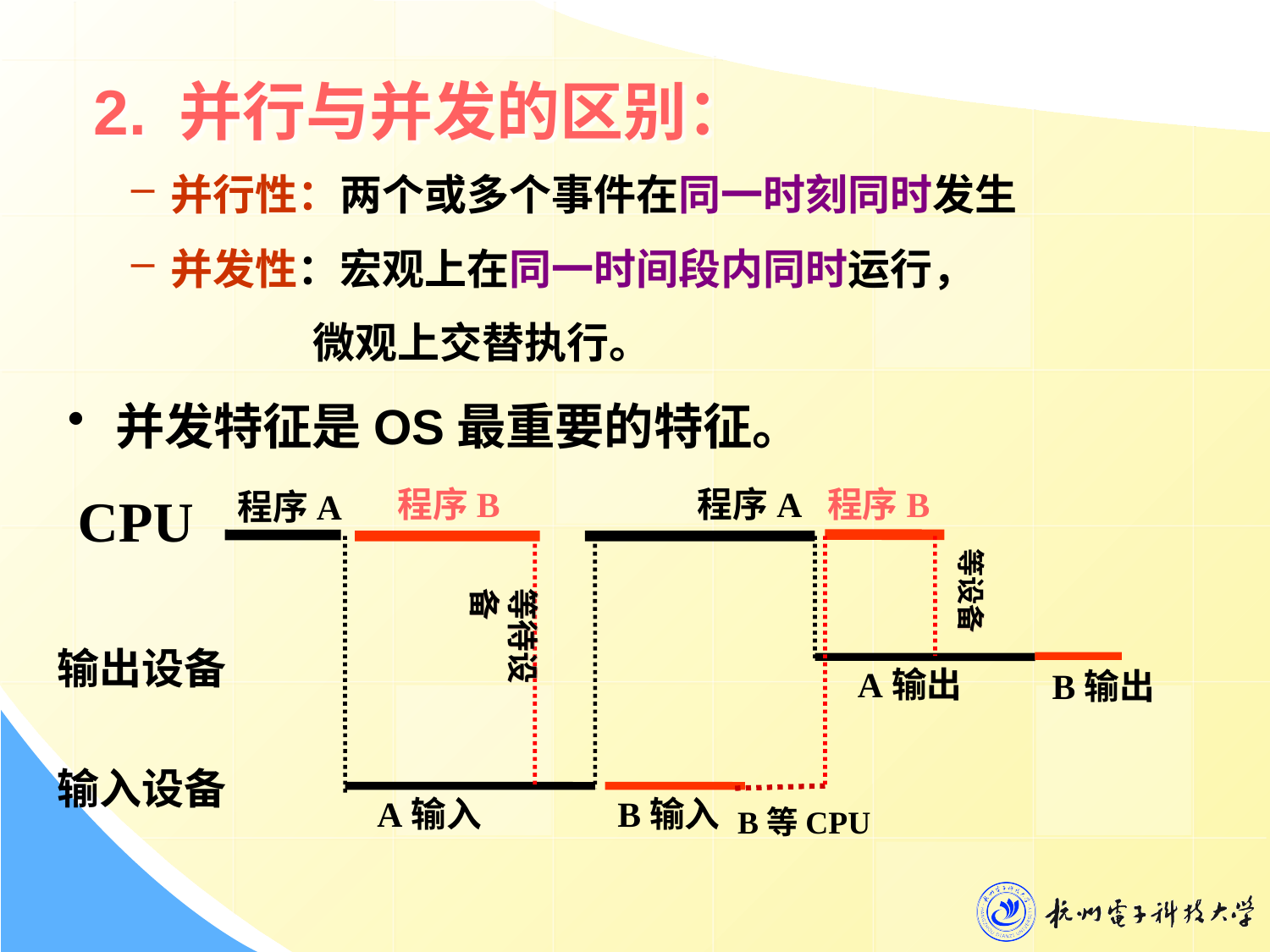

# 2. 并行与并发的区别：
并行性：两个或多个事件在同一时刻同时发生
并发性：宏观上在同一时间段内同时运行，
                  微观上交替执行。
并发特征是OS最重要的特征。
程序B
程序A
程序B
程序A
CPU
输出设备
输入设备

等设备
等待设备
A输出

B输出
A输入

B输入

B等CPU